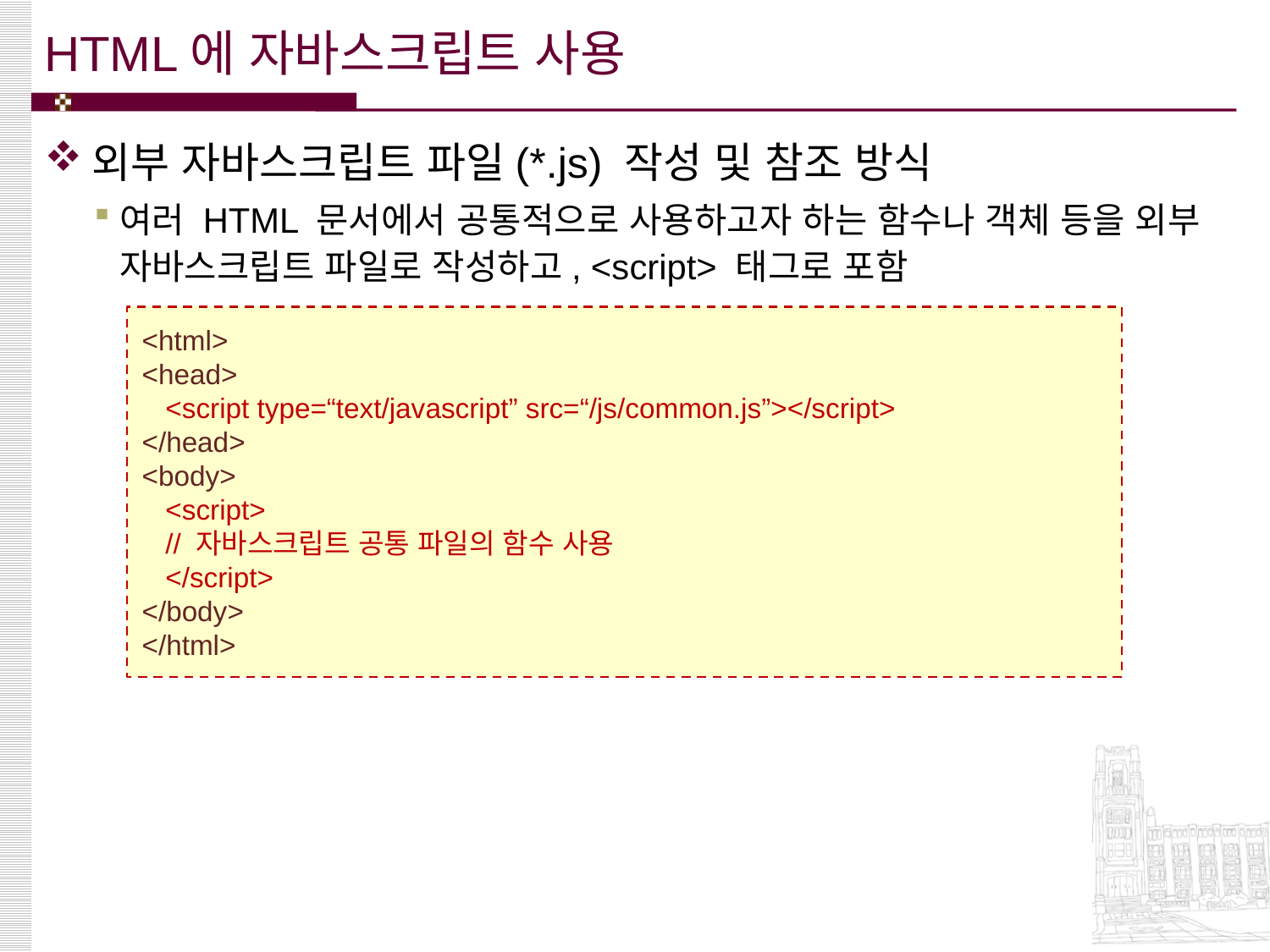

# HTML에 자바스크립트 사용
외부 자바스크립트 파일(*.js) 작성 및 참조 방식
여러 HTML 문서에서 공통적으로 사용하고자 하는 함수나 객체 등을 외부 자바스크립트 파일로 작성하고, <script> 태그로 포함
<html>
<head>
   <script type=“text/javascript” src=“/js/common.js”></script>
</head>
<body>
   <script>
   // 자바스크립트 공통 파일의 함수 사용
   </script>
</body>
</html>